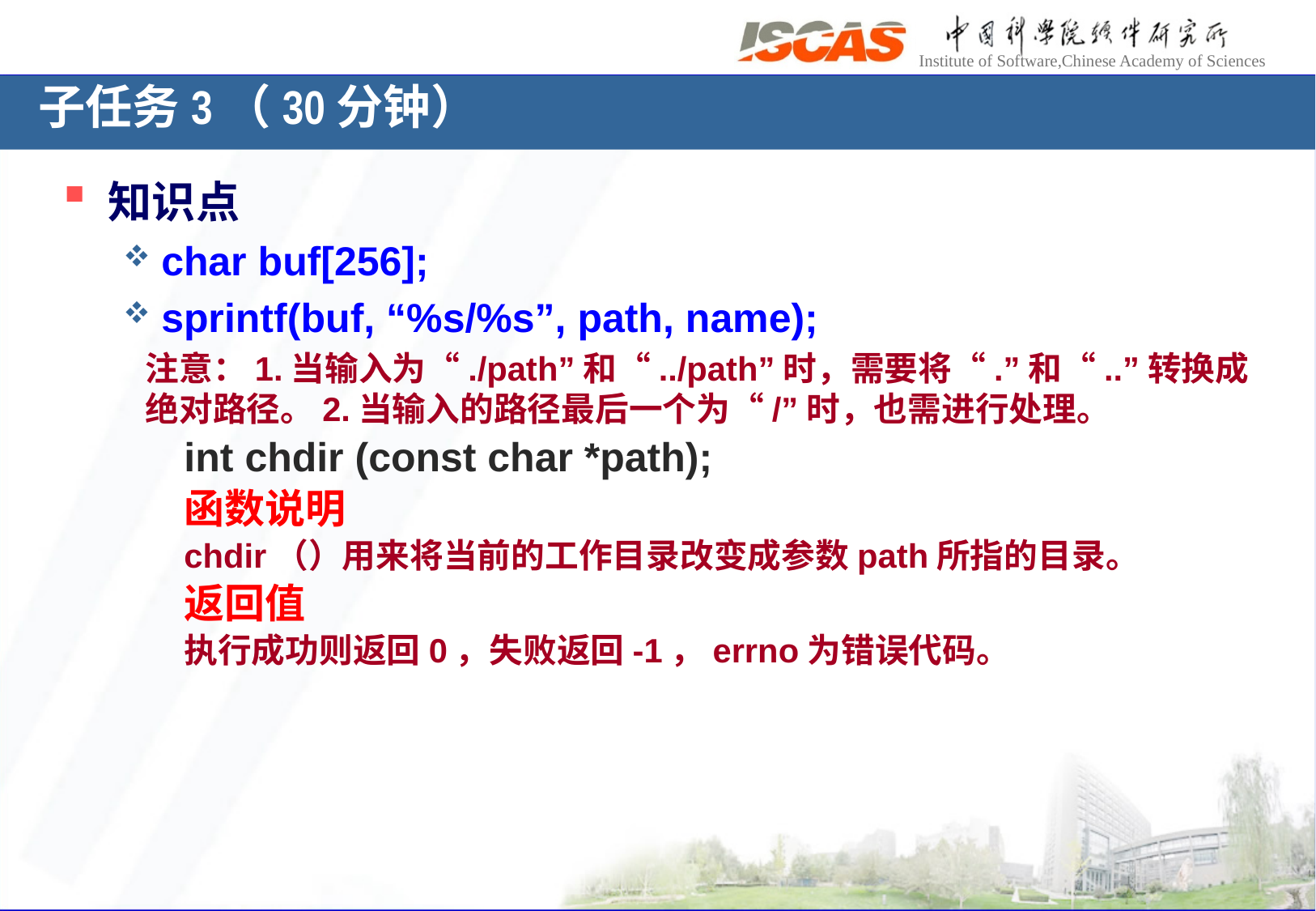

子任务3（30分钟）
知识点
char buf[256];
sprintf(buf, “%s/%s”, path, name);
注意：1.当输入为“./path”和“../path”时，需要将“.”和“..”转换成绝对路径。2.当输入的路径最后一个为“/”时，也需进行处理。
int chdir (const char *path);
函数说明
chdir（）用来将当前的工作目录改变成参数path所指的目录。
返回值
执行成功则返回0，失败返回-1，errno为错误代码。